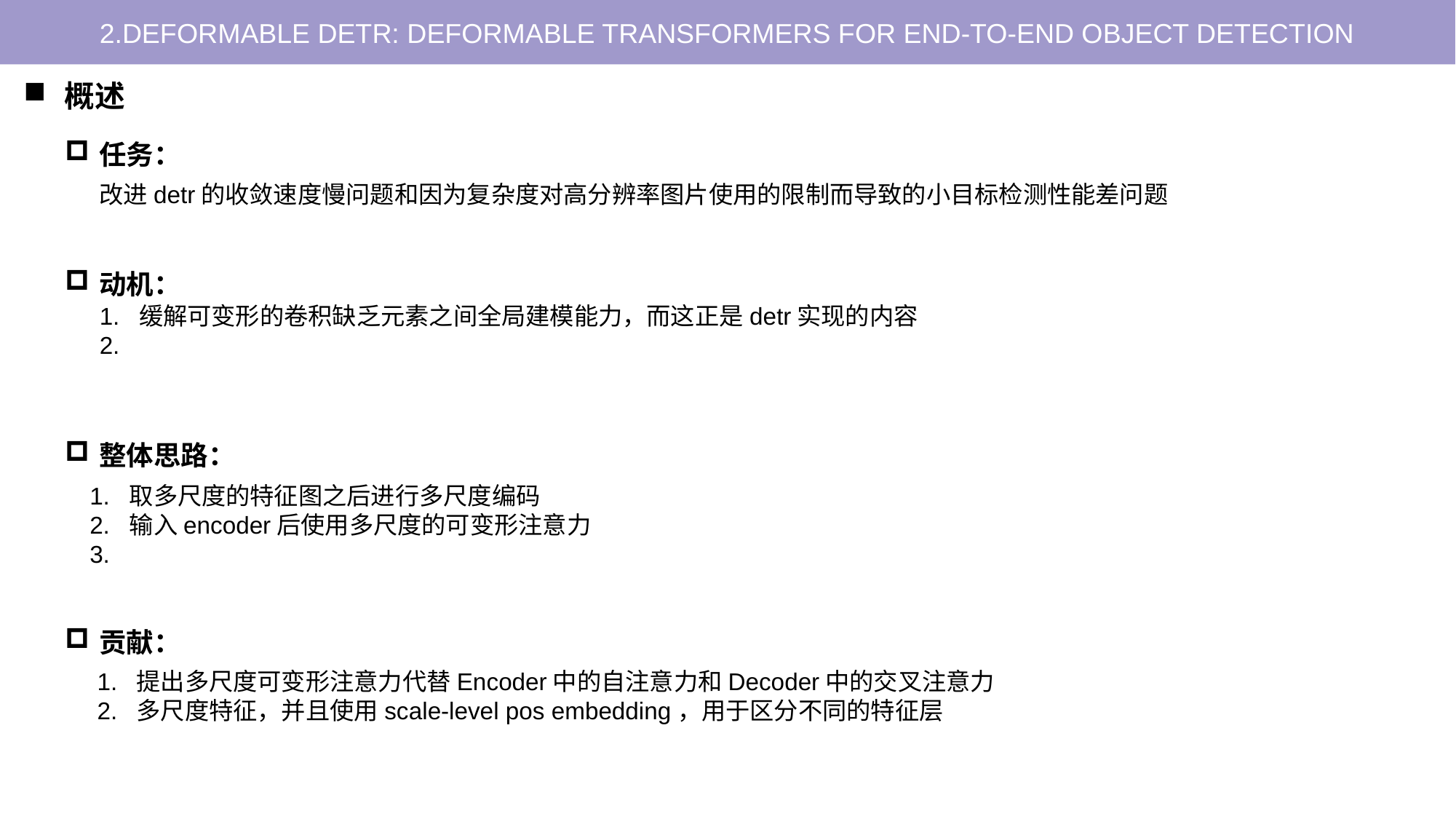

2.DEFORMABLE DETR: DEFORMABLE TRANSFORMERS FOR END-TO-END OBJECT DETECTION
概述
任务：

改进detr的收敛速度慢问题和因为复杂度对高分辨率图片使用的限制而导致的小目标检测性能差问题
动机：
1.  缓解可变形的卷积缺乏元素之间全局建模能力，而这正是detr实现的内容
2.

整体思路：
1.  取多尺度的特征图之后进行多尺度编码
2.  输入encoder后使用多尺度的可变形注意力
3.

贡献：
1.  提出多尺度可变形注意力代替Encoder中的自注意力和Decoder中的交叉注意力
2.  多尺度特征，并且使用scale-level pos embedding，用于区分不同的特征层